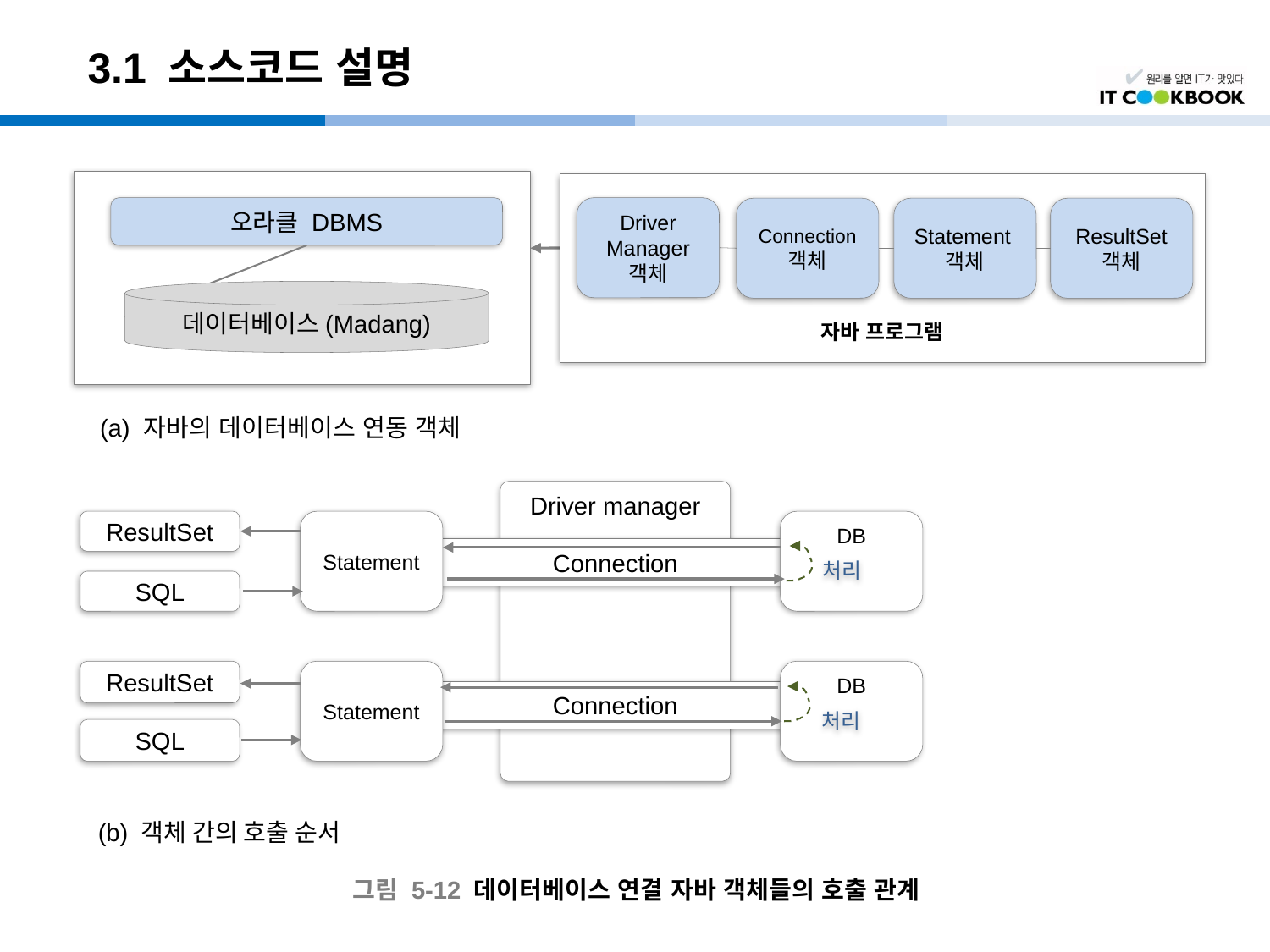

# 3.1 소스코드 설명

자바 프로그램

자바 프로그램
오라클 DBMS
Driver Manager
객체
Connection
객체
Statement객체
ResultSet
객체
데이터베이스(Madang)
(a) 자바의 데이터베이스 연동 객체
Driver manager
Statement
DB
ResultSet
Connection

처리
SQL
ResultSet
Statement
DB
Connection

처리
SQL
(b) 객체 간의 호출 순서
그림 5-12 데이터베이스 연결 자바 객체들의 호출 관계